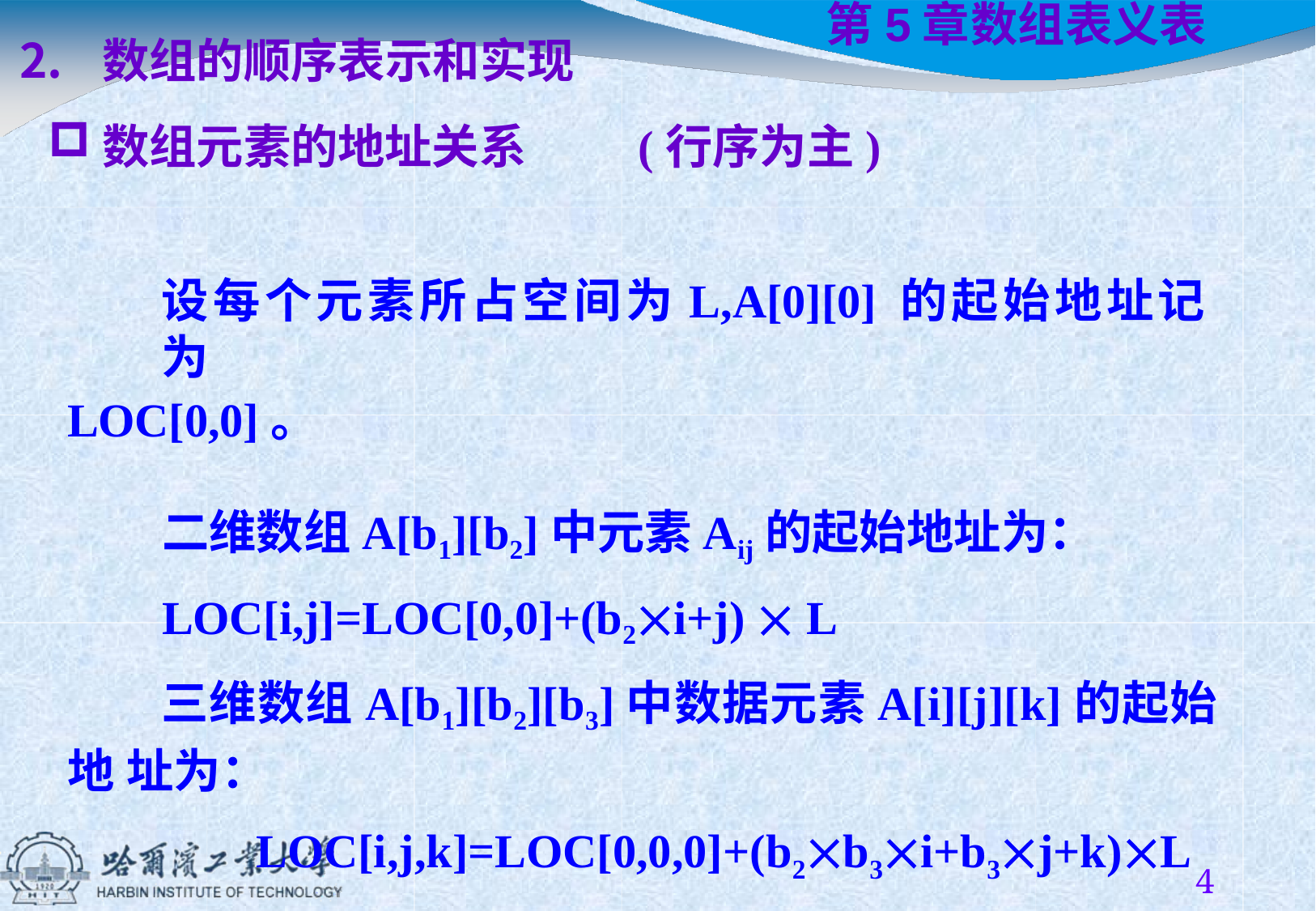

数组的顺序表示和实现
数组元素的地址关系	(行序为主)

设每个元素所占空间为L,A[0][0] 的起始地址记为
LOC[0,0]。

二维数组A[b1][b2]中元素Aij的起始地址为：
LOC[i,j]=LOC[0,0]+(b2×i+j) × L
三维数组A[b1][b2][b3]中数据元素A[i][j][k]的起始地 址为：
LOC[i,j,k]=LOC[0,0,0]+(b2×b3×i+b3×j+k)×L
# 第5章	数组表义表
4